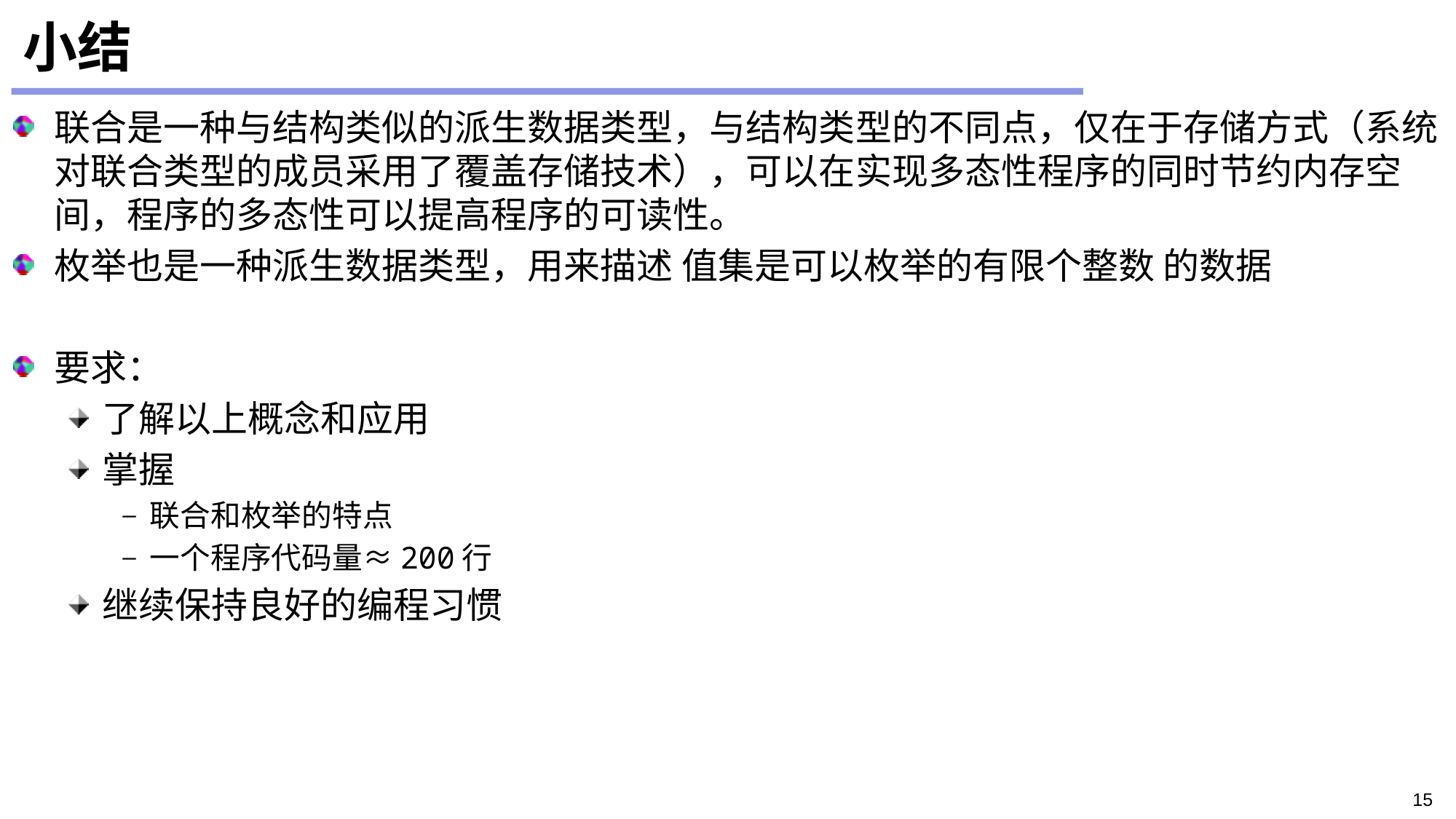

# 小结
联合是一种与结构类似的派生数据类型，与结构类型的不同点，仅在于存储方式（系统对联合类型的成员采用了覆盖存储技术），可以在实现多态性程序的同时节约内存空间，程序的多态性可以提高程序的可读性。
枚举也是一种派生数据类型，用来描述 值集是可以枚举的有限个整数 的数据

要求：
了解以上概念和应用
掌握
联合和枚举的特点
一个程序代码量≈200行
继续保持良好的编程习惯

15